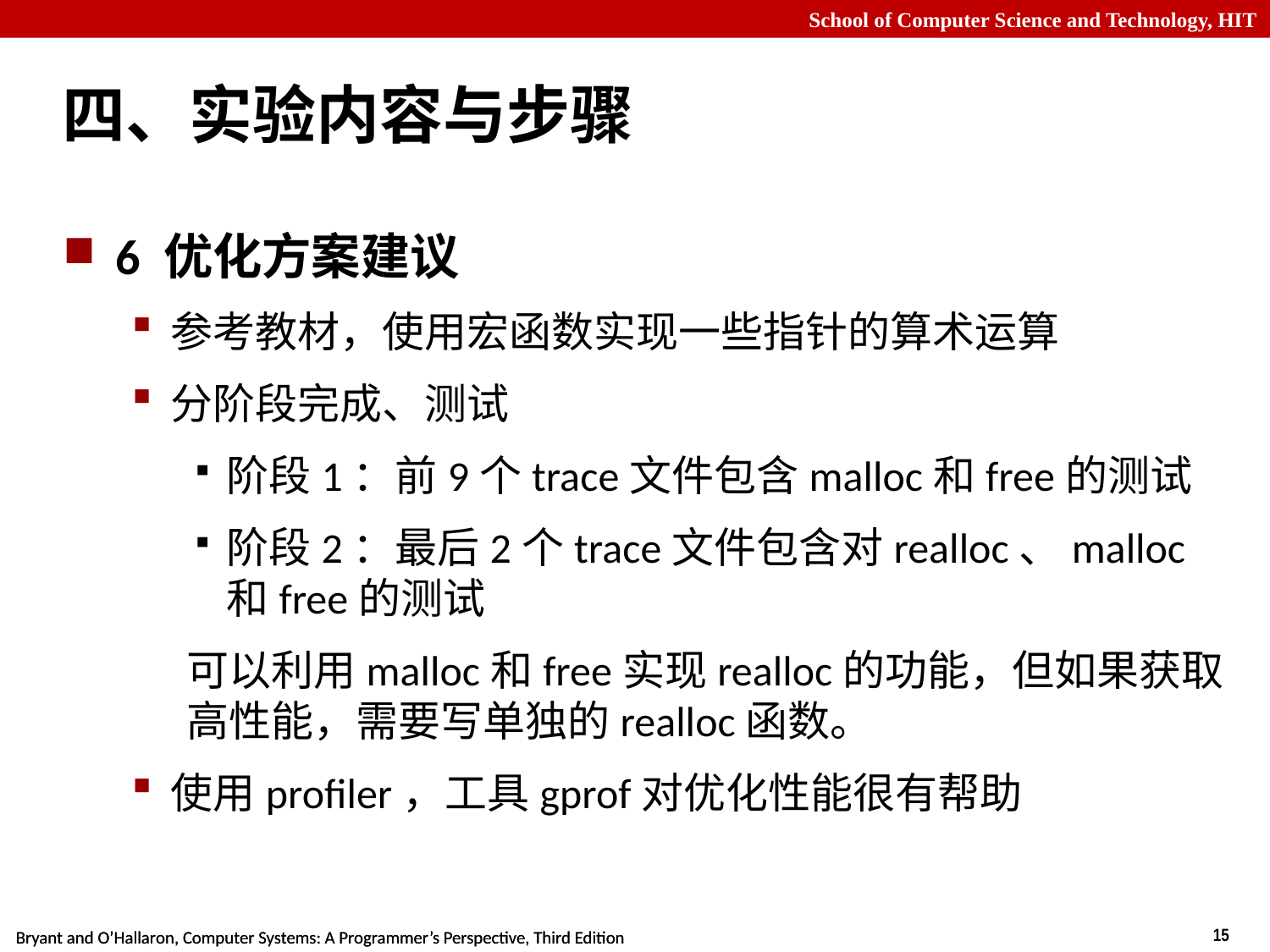

# 四、实验内容与步骤
6 优化方案建议
参考教材，使用宏函数实现一些指针的算术运算
分阶段完成、测试
阶段1：前9个trace文件包含malloc和free的测试
阶段2：最后2个trace文件包含对realloc、malloc和free的测试
可以利用malloc和free实现realloc的功能，但如果获取高性能，需要写单独的realloc函数。
使用profiler，工具gprof对优化性能很有帮助